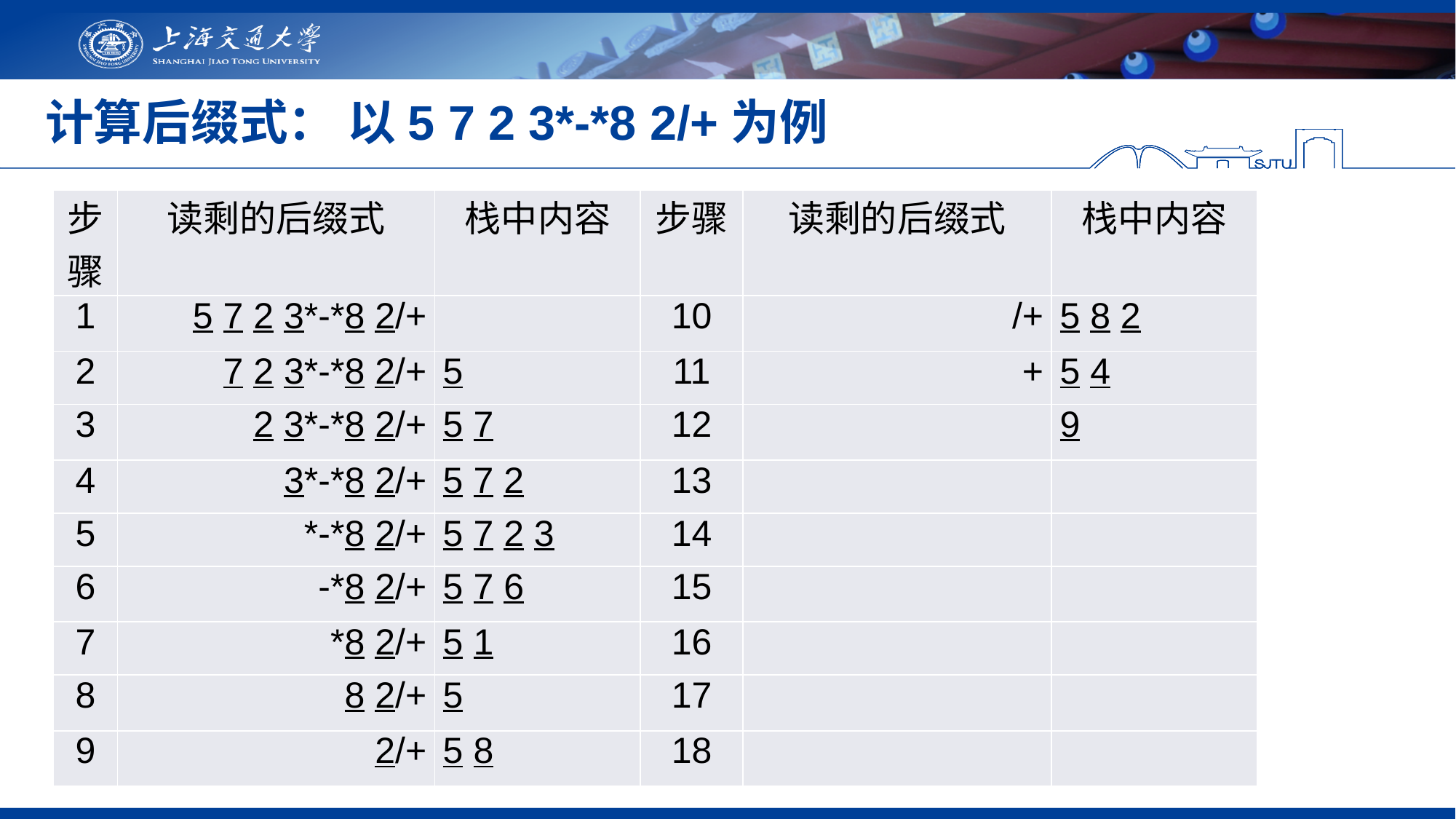

# 计算后缀式： 以5 7 2 3*-*8 2/+为例
| 步骤 | 读剩的后缀式 | 栈中内容 | 步骤 | 读剩的后缀式 | 栈中内容 |
| --- | --- | --- | --- | --- | --- |
| 1 | 5 7 2 3\*-\*8 2/+ |  | 10 | /+ | 5 8 2 |
| 2 | 7 2 3\*-\*8 2/+ | 5 | 11 | + | 5 4 |
| 3 | 2 3\*-\*8 2/+ | 5 7 | 12 |  | 9 |
| 4 | 3\*-\*8 2/+ | 5 7 2 | 13 |  |  |
| 5 | \*-\*8 2/+ | 5 7 2 3 | 14 |  |  |
| 6 | -\*8 2/+ | 5 7 6 | 15 |  |  |
| 7 | \*8 2/+ | 5 1 | 16 |  |  |
| 8 | 8 2/+ | 5 | 17 |  |  |
| 9 | 2/+ | 5 8 | 18 |  |  |